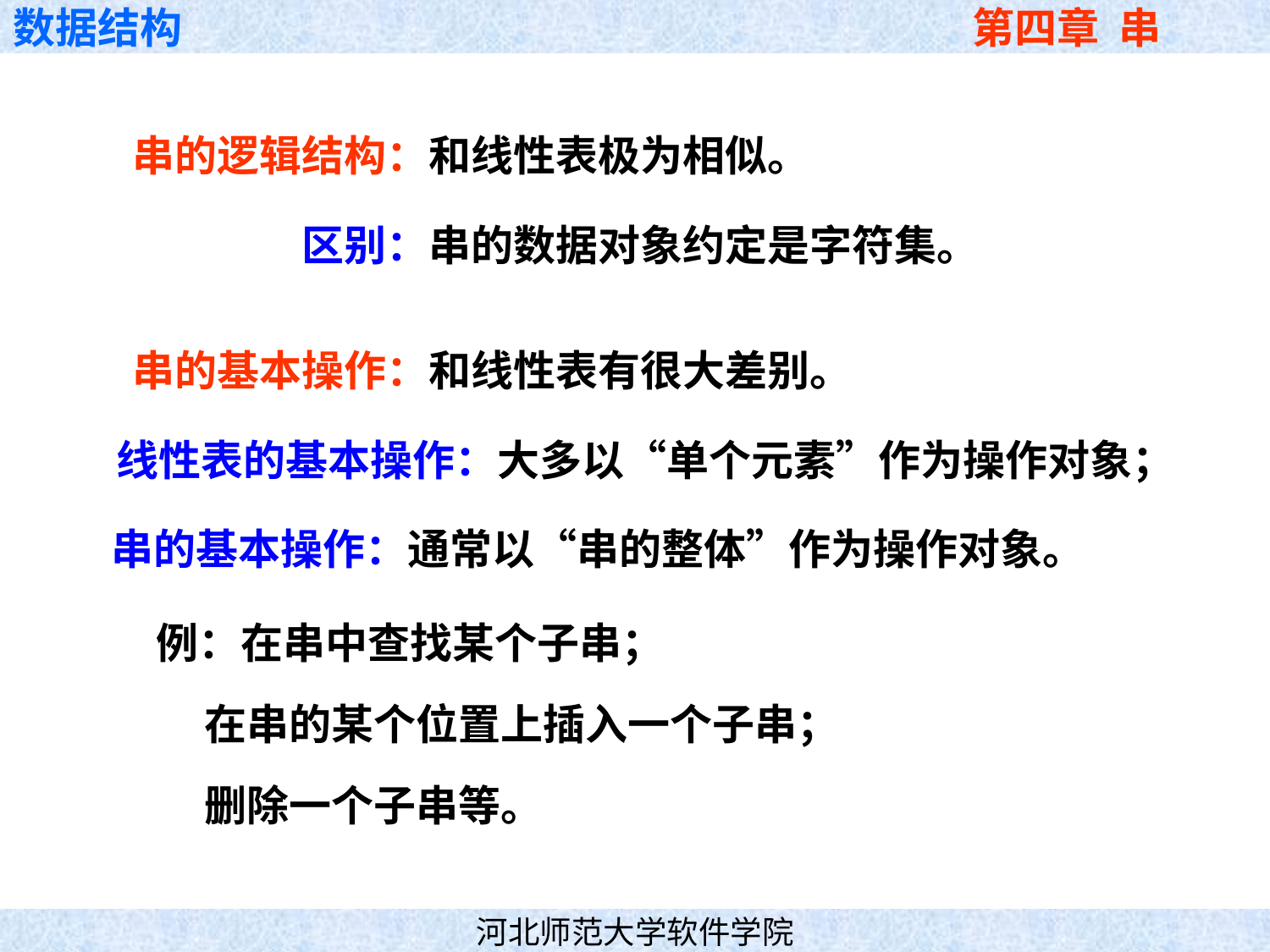

串的逻辑结构：和线性表极为相似。
区别：串的数据对象约定是字符集。
串的基本操作：和线性表有很大差别。
线性表的基本操作：大多以“单个元素”作为操作对象；
串的基本操作：通常以“串的整体”作为操作对象。
例：在串中查找某个子串；
    在串的某个位置上插入一个子串；
    删除一个子串等。